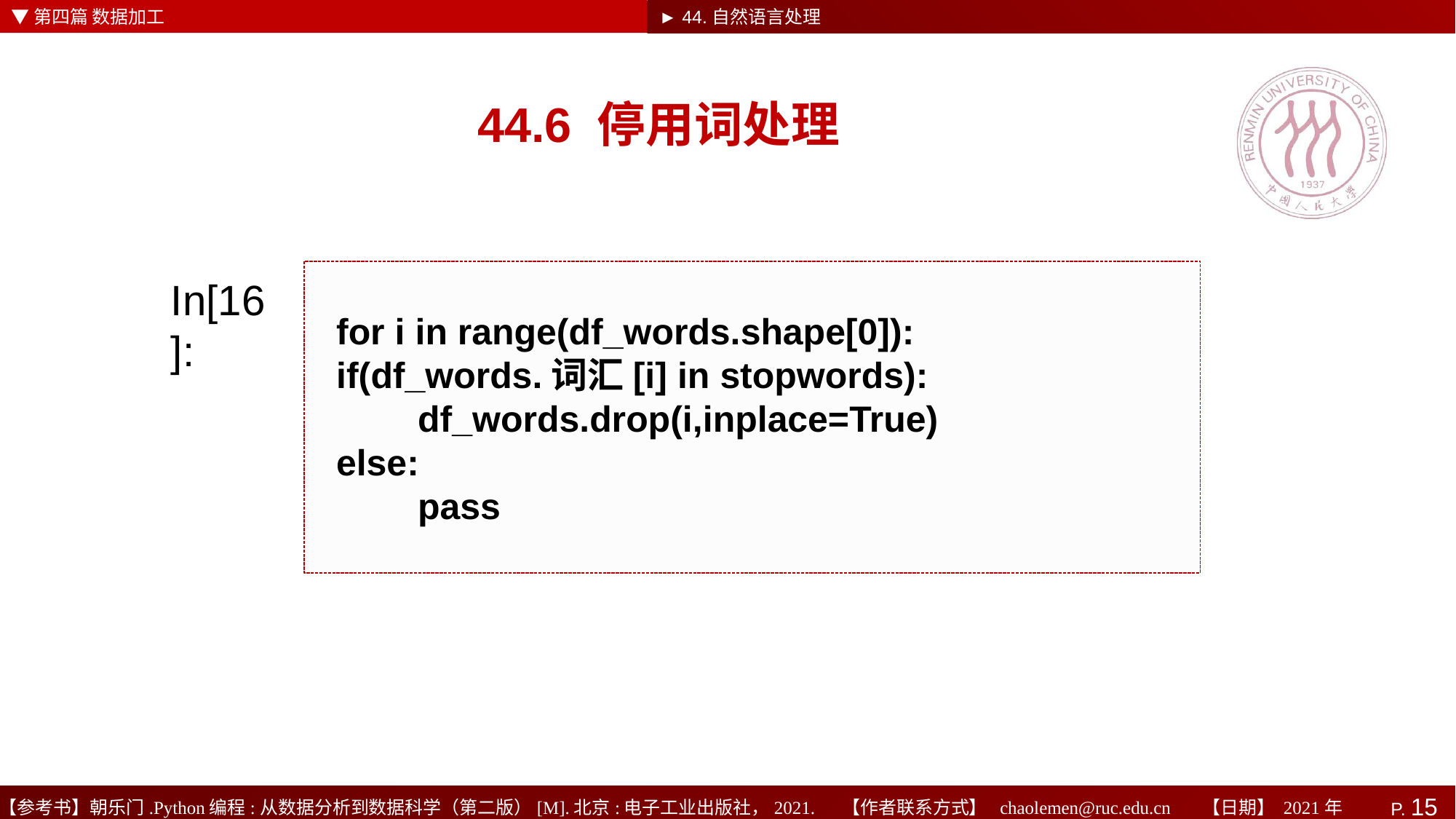

▼第四篇 数据加工
► 44.自然语言处理
# 44.6 停用词处理
for i in range(df_words.shape[0]):
if(df_words.词汇[i] in stopwords):
        df_words.drop(i,inplace=True)
else:
        pass
In[16]: